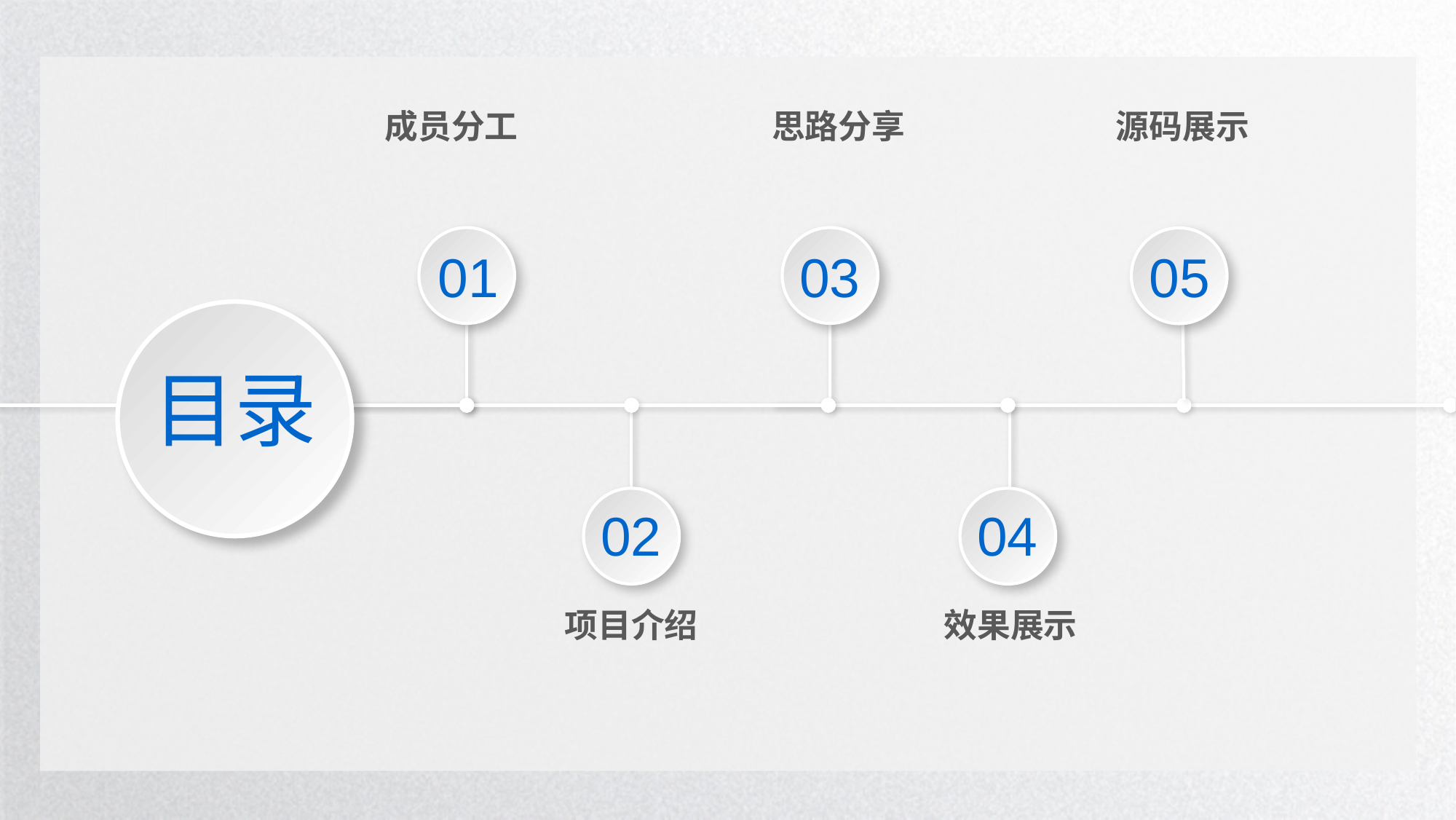

思路分享

成员分工

源码展示

01

03

05

目录

02

04
项目介绍

效果展示